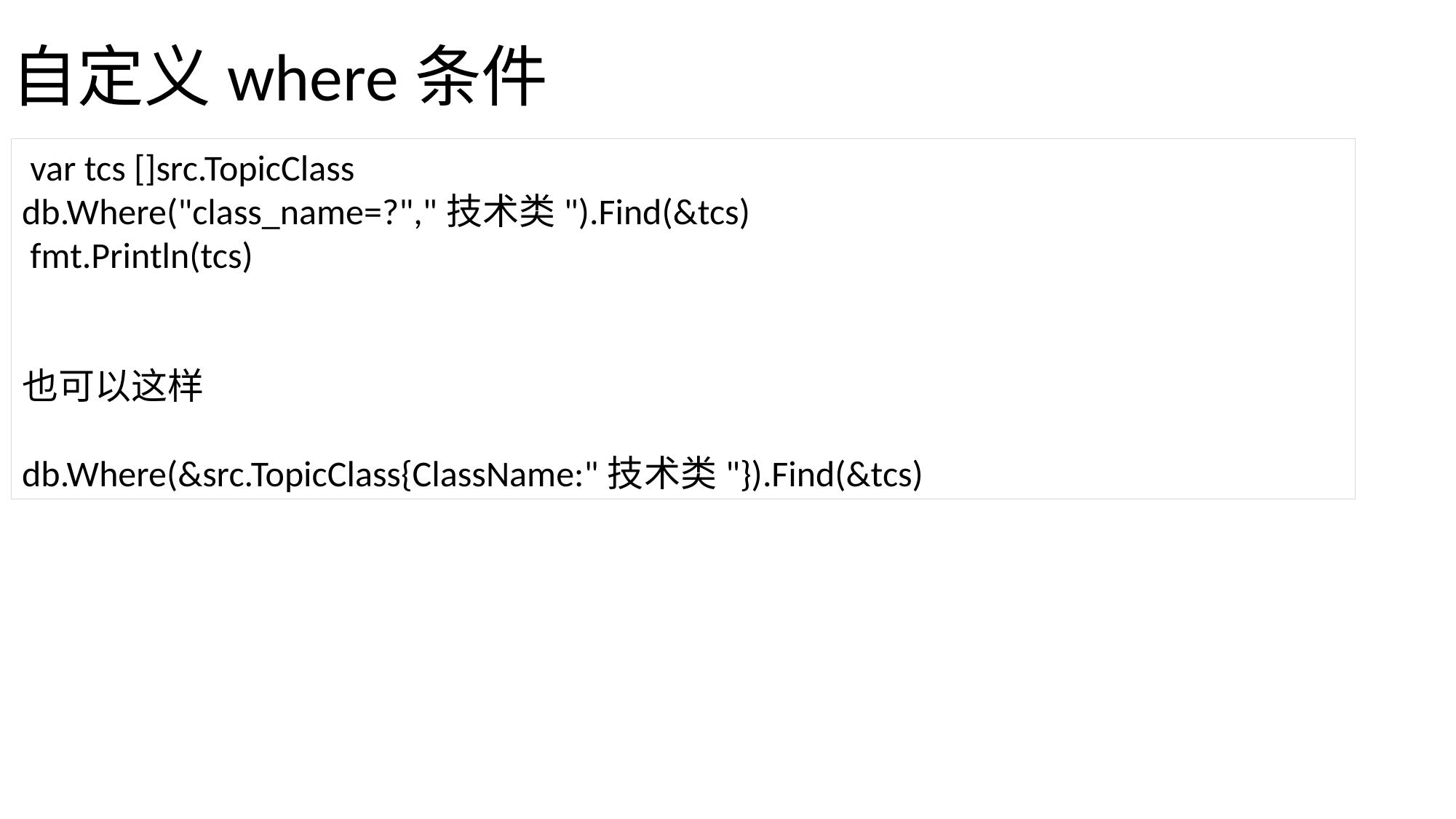

# 自定义where条件
 var tcs []src.TopicClass
db.Where("class_name=?","技术类").Find(&tcs)
 fmt.Println(tcs)

也可以这样

db.Where(&src.TopicClass{ClassName:"技术类"}).Find(&tcs)